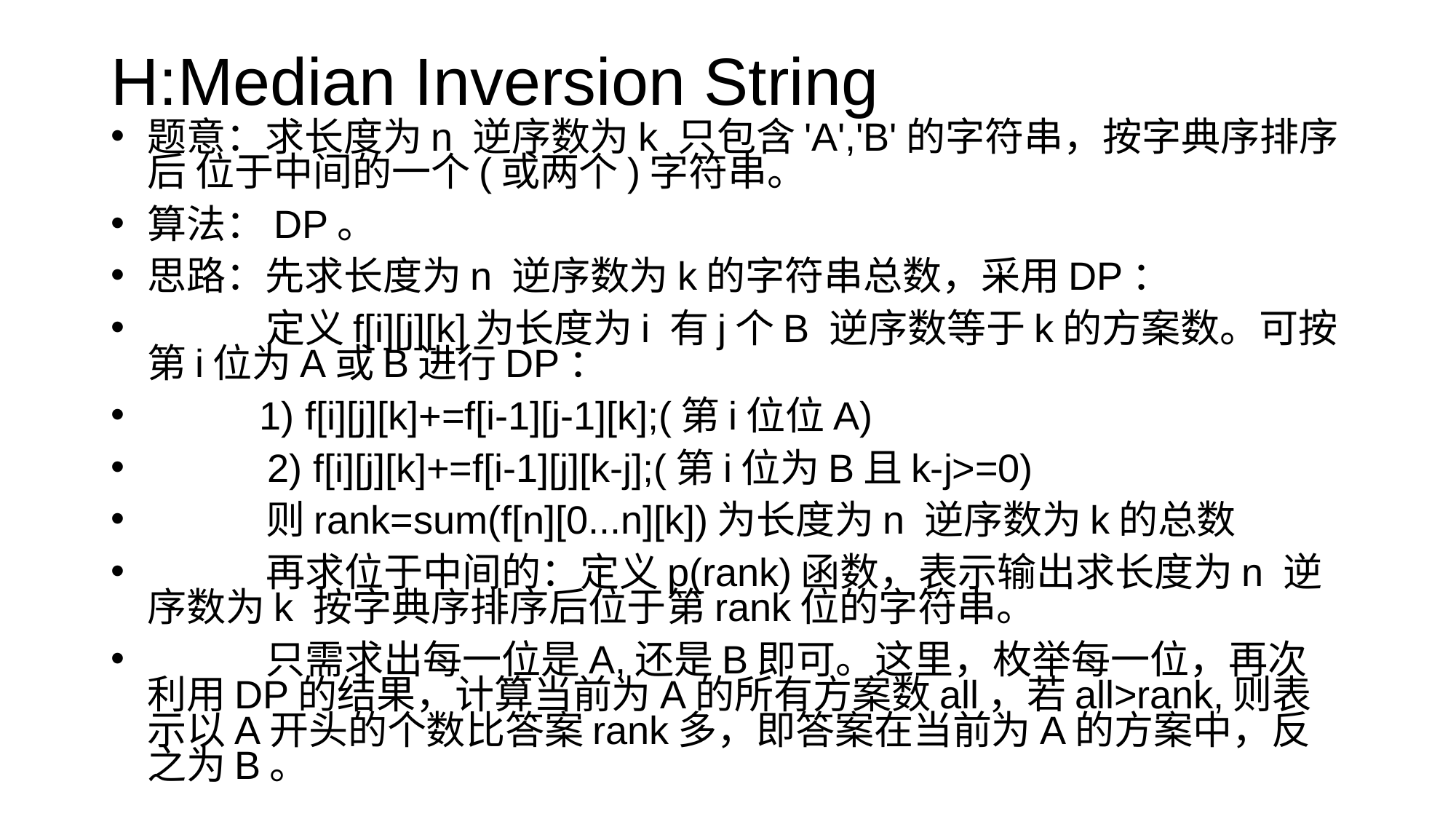

# H:Median Inversion String
题意：求长度为n 逆序数为k 只包含'A','B'的字符串，按字典序排序后 位于中间的一个(或两个)字符串。
算法：DP。
思路：先求长度为n 逆序数为k的字符串总数，采用DP：
	 定义f[i][j][k]为长度为i 有j个B 逆序数等于k的方案数。可按第i位为A或B进行DP：
	 1) f[i][j][k]+=f[i-1][j-1][k];(第i位位A)
           2) f[i][j][k]+=f[i-1][j][k-j];(第i位为B且k-j>=0)
	 则rank=sum(f[n][0...n][k])为长度为n 逆序数为k的总数
	 再求位于中间的：定义p(rank)函数，表示输出求长度为n 逆序数为k 按字典序排序后位于第rank位的字符串。
	 只需求出每一位是A,还是B即可。这里，枚举每一位，再次利用DP的结果，计算当前为A的所有方案数all，若all>rank,则表示以A开头的个数比答案rank多，即答案在当前为A的方案中，反之为B。